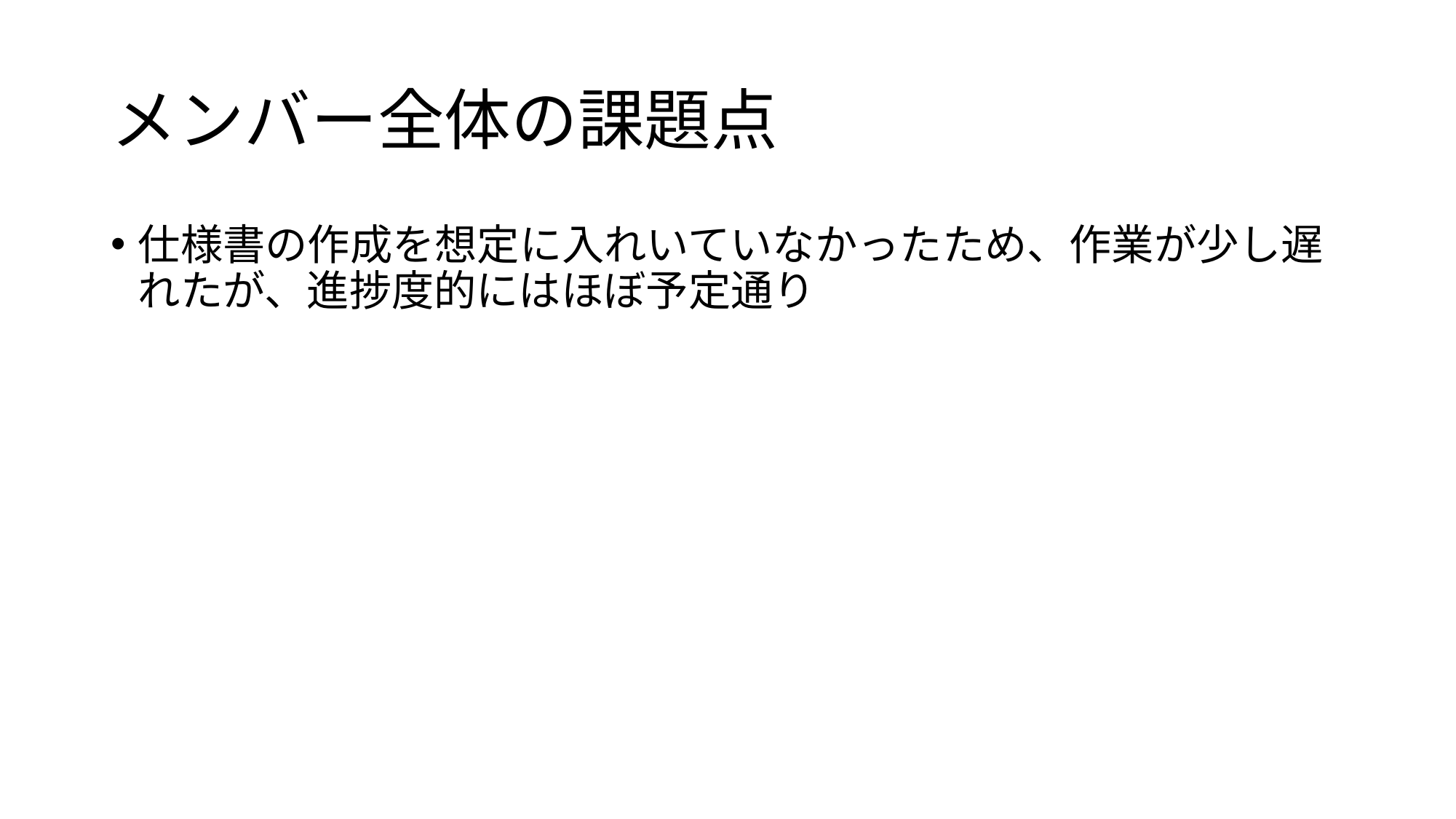

# メンバー全体の課題点
仕様書の作成を想定に入れいていなかったため、作業が少し遅れたが、進捗度的にはほぼ予定通り